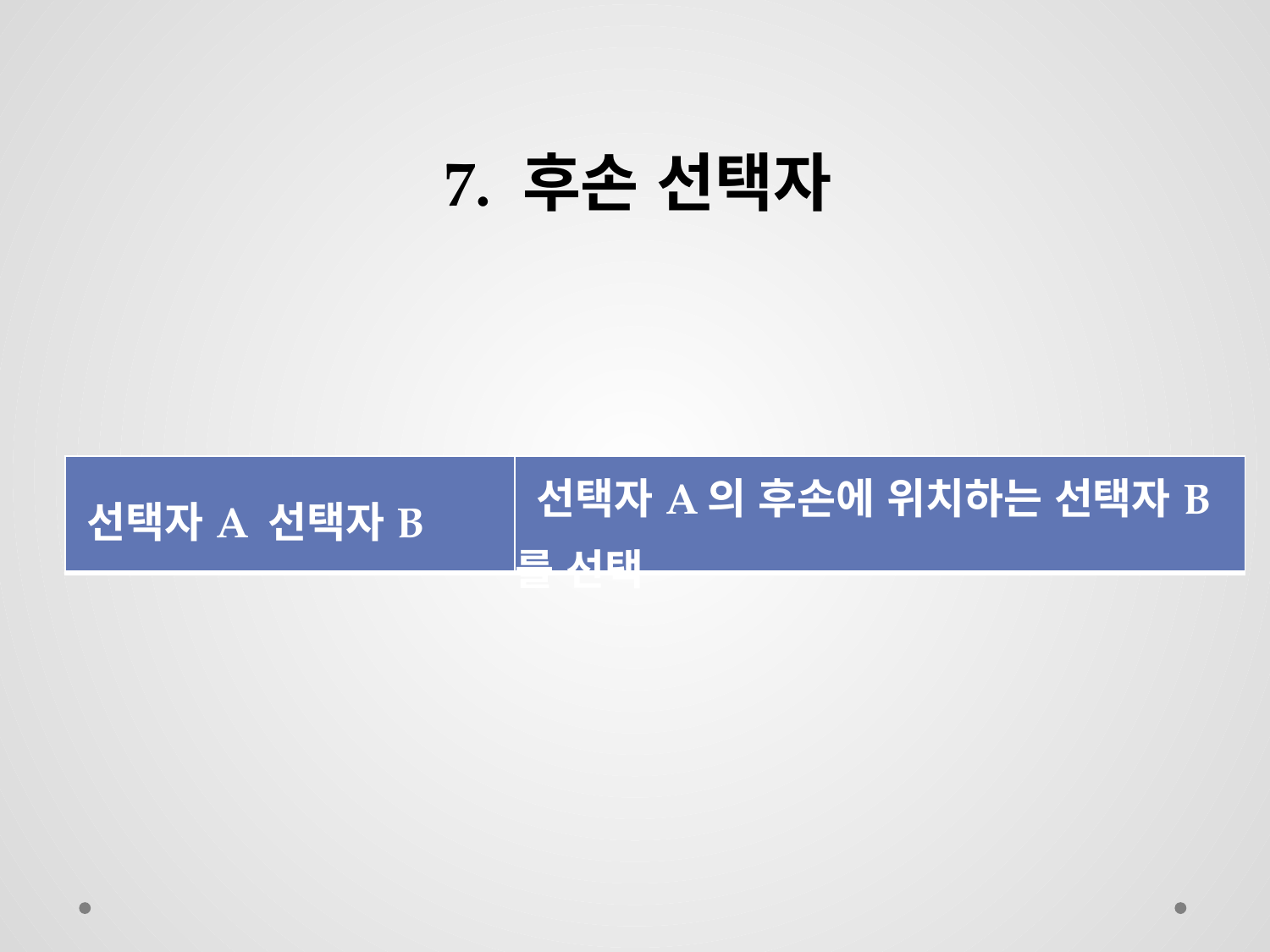

7. 후손 선택자
| 선택자A 선택자B | 선택자A의 후손에 위치하는 선택자B를 선택 |
| --- | --- |